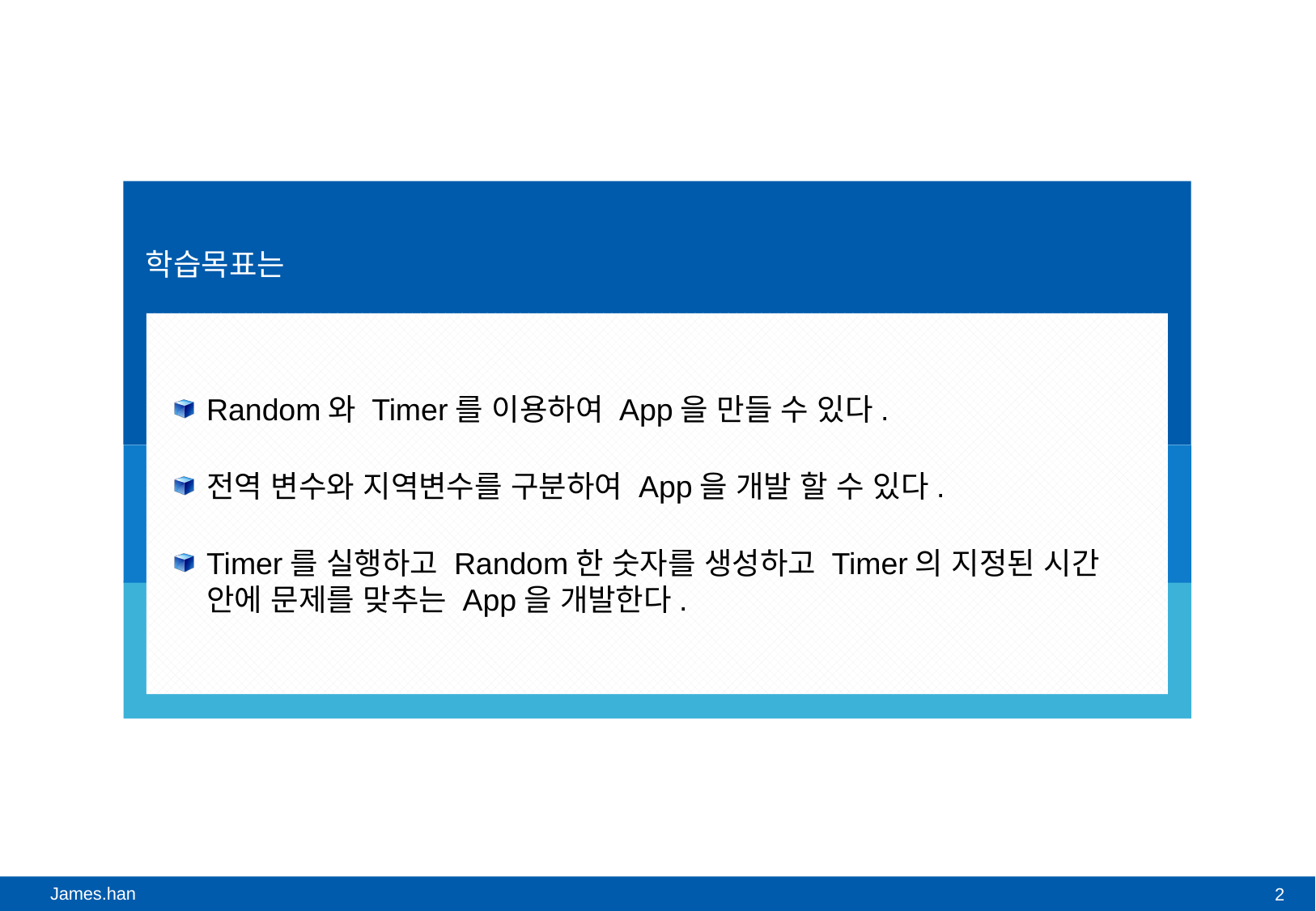

Random와 Timer를 이용하여 App을 만들 수 있다.
전역 변수와 지역변수를 구분하여 App을 개발 할 수 있다.
Timer를 실행하고 Random한 숫자를 생성하고 Timer의 지정된 시간 안에 문제를 맞추는 App을 개발한다.
2